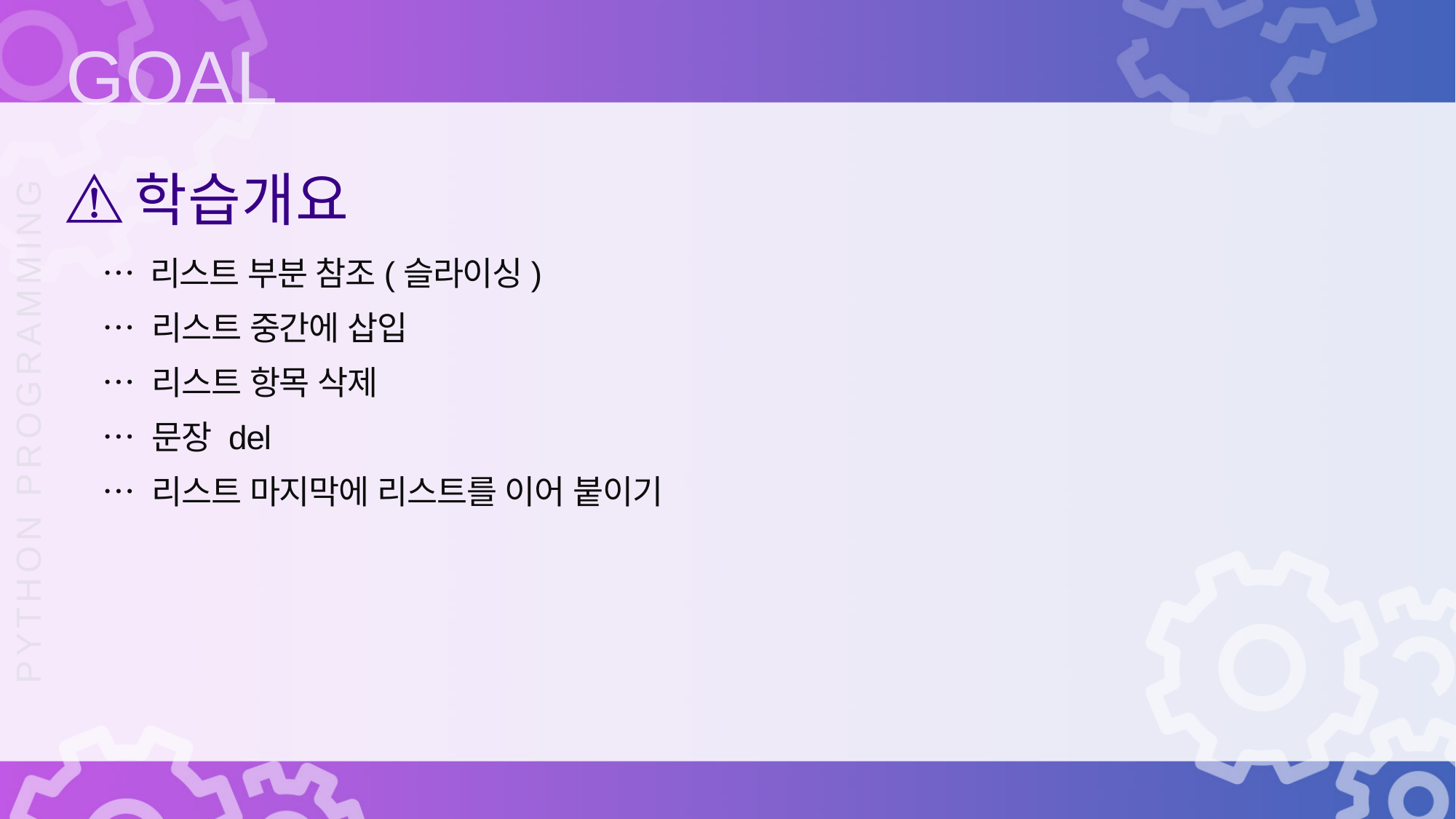

학습개요
… 리스트 부분 참조(슬라이싱)
… 리스트 중간에 삽입
… 리스트 항목 삭제
… 문장 del
… 리스트 마지막에 리스트를 이어 붙이기